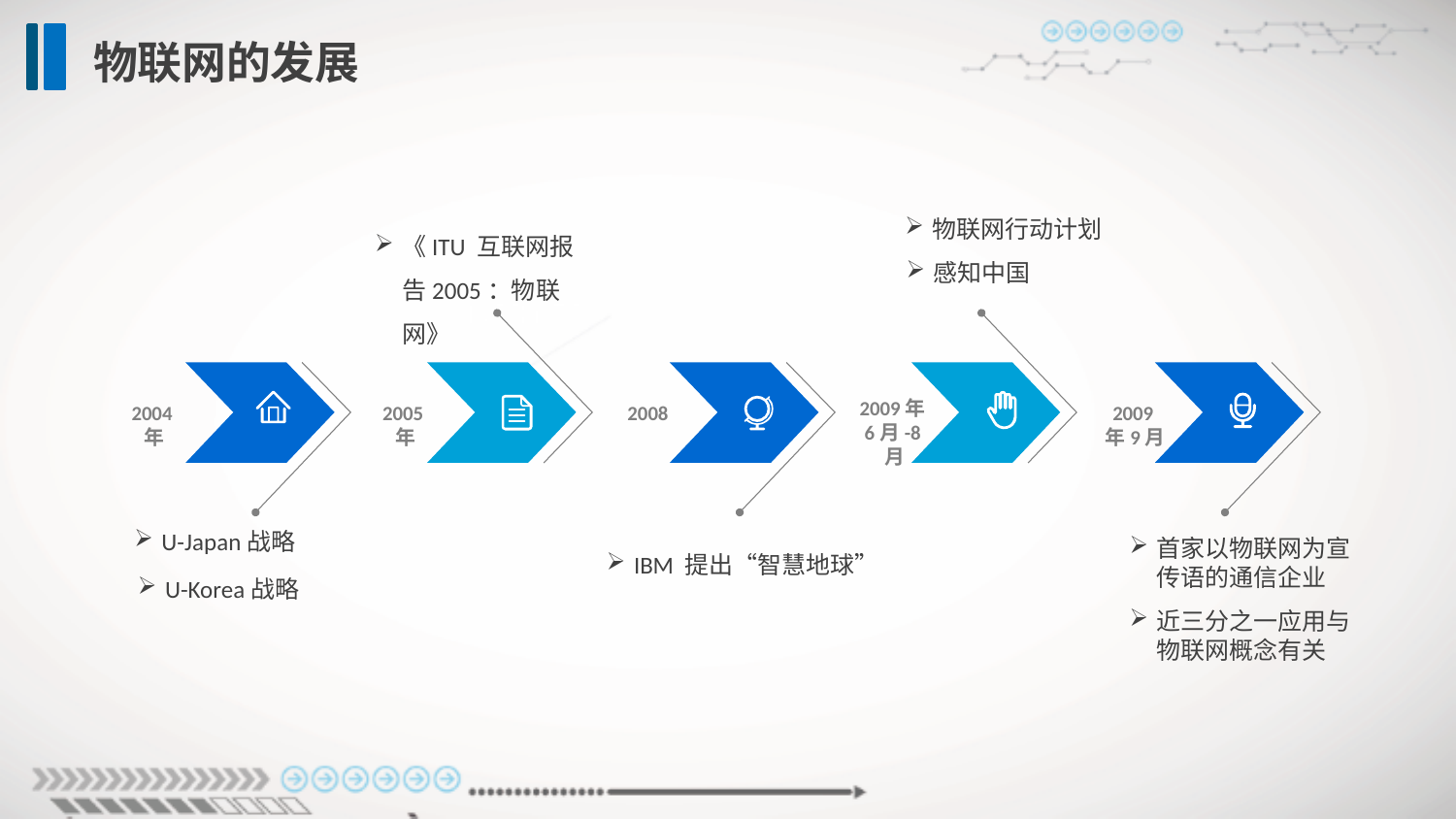

物联网的发展
物联网行动计划
《ITU 互联网报告2005：物联网》
感知中国

2009年6月-8月
2004年
2005年
2008
2009年9月
U-Japan战略
首家以物联网为宣传语的通信企业
IBM 提出“智慧地球”

U-Korea战略
近三分之一应用与物联网概念有关